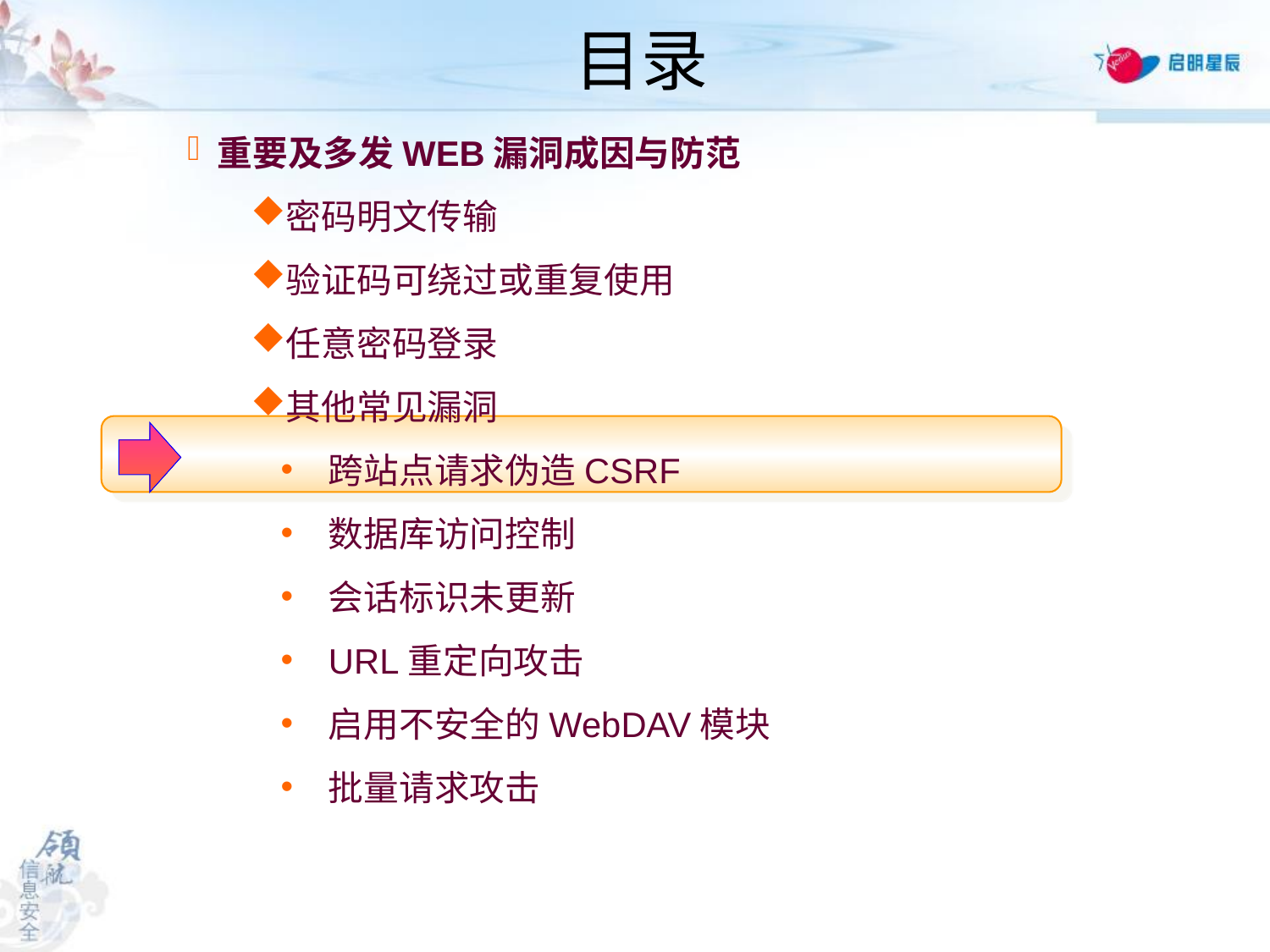

# 目录
重要及多发WEB漏洞成因与防范
密码明文传输
验证码可绕过或重复使用
任意密码登录
其他常见漏洞
跨站点请求伪造CSRF
数据库访问控制
会话标识未更新
URL重定向攻击
启用不安全的WebDAV模块
批量请求攻击